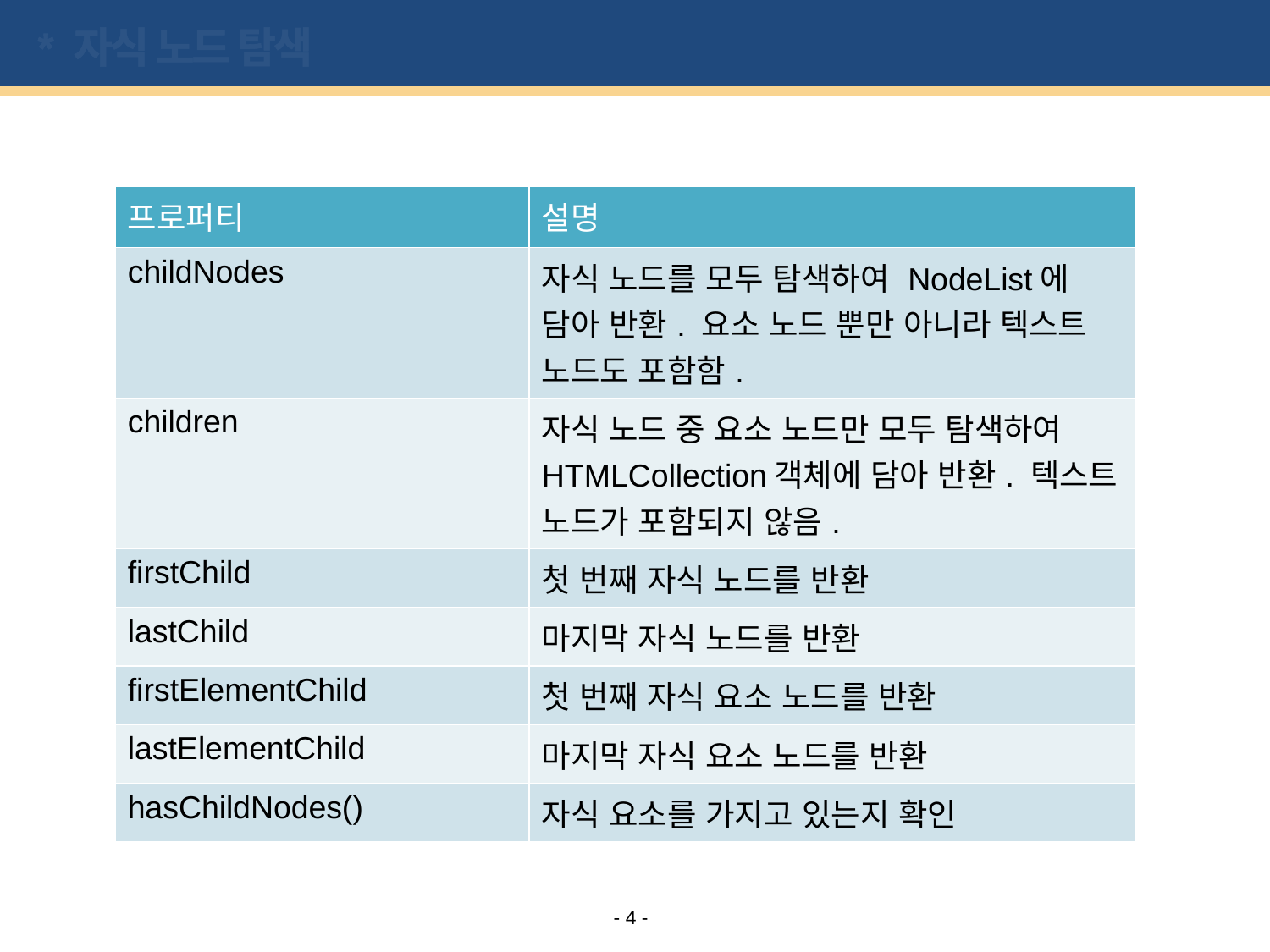

# * 자식 노드 탐색
| 프로퍼티 | 설명 |
| --- | --- |
| childNodes | 자식 노드를 모두 탐색하여 NodeList에 담아 반환. 요소 노드 뿐만 아니라 텍스트 노드도 포함함. |
| children | 자식 노드 중 요소 노드만 모두 탐색하여 HTMLCollection객체에 담아 반환. 텍스트 노드가 포함되지 않음. |
| firstChild | 첫 번째 자식 노드를 반환 |
| lastChild | 마지막 자식 노드를 반환 |
| firstElementChild | 첫 번째 자식 요소 노드를 반환 |
| lastElementChild | 마지막 자식 요소 노드를 반환 |
| hasChildNodes() | 자식 요소를 가지고 있는지 확인 |